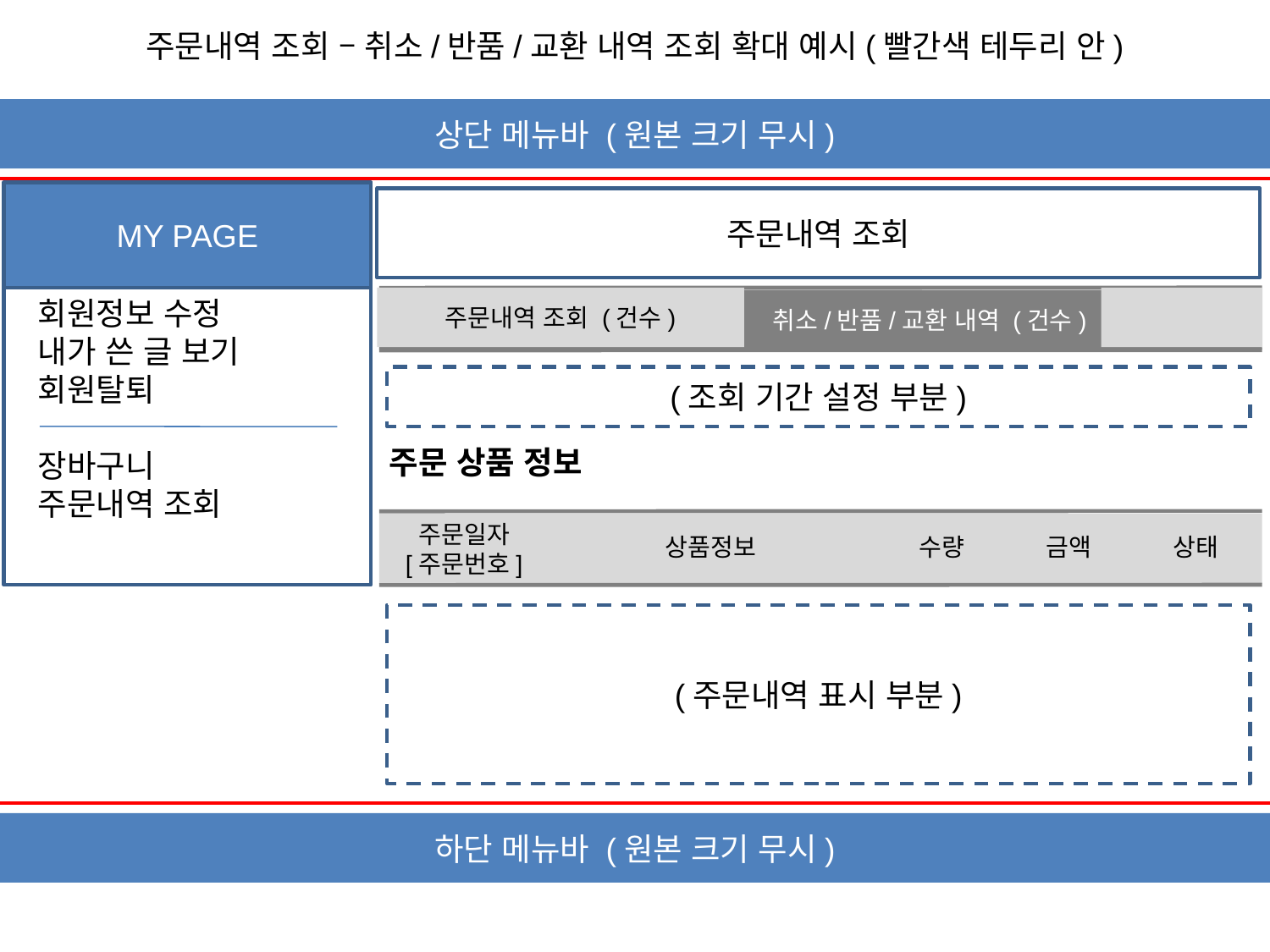

주문내역 조회 – 취소/반품/교환 내역 조회 확대 예시(빨간색 테두리 안)
상단 메뉴바 (원본 크기 무시)

MY PAGE
주문내역 조회
  회원정보 수정
  내가 쓴 글 보기
  회원탈퇴

  장바구니
  주문내역 조회
주문내역 조회 (건수)

			취소/반품/교환 내역 (건수)
(조회 기간 설정 부분)
주문 상품 정보
   주문일자
  [주문번호]
	상품정보		수량	금액	상태
(주문내역 표시 부분)
하단 메뉴바 (원본 크기 무시)